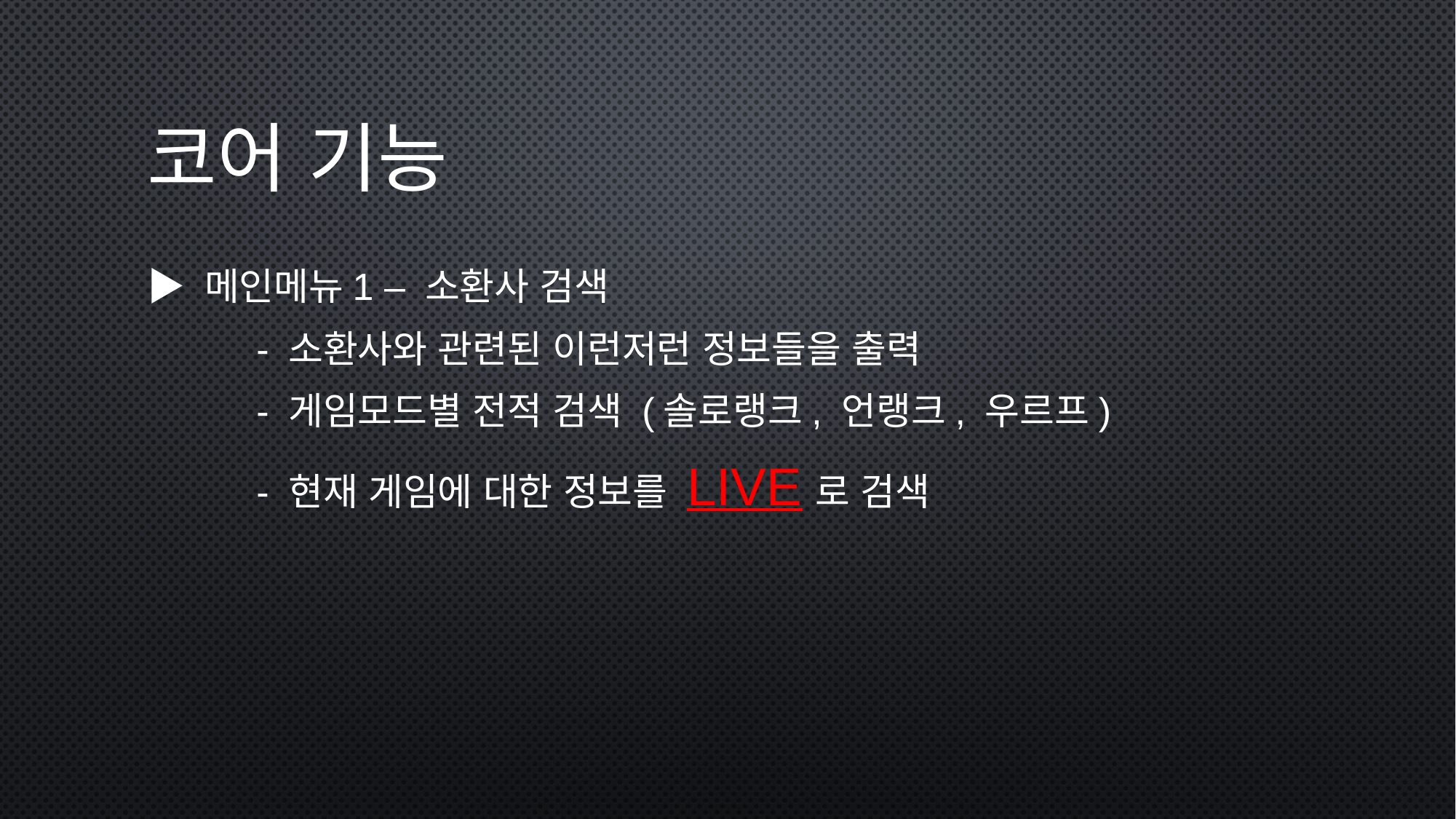

# 코어 기능
▶ 메인메뉴1 – 소환사 검색
	- 소환사와 관련된 이런저런 정보들을 출력
	- 게임모드별 전적 검색 (솔로랭크, 언랭크, 우르프)
	- 현재 게임에 대한 정보를 LIVE로 검색